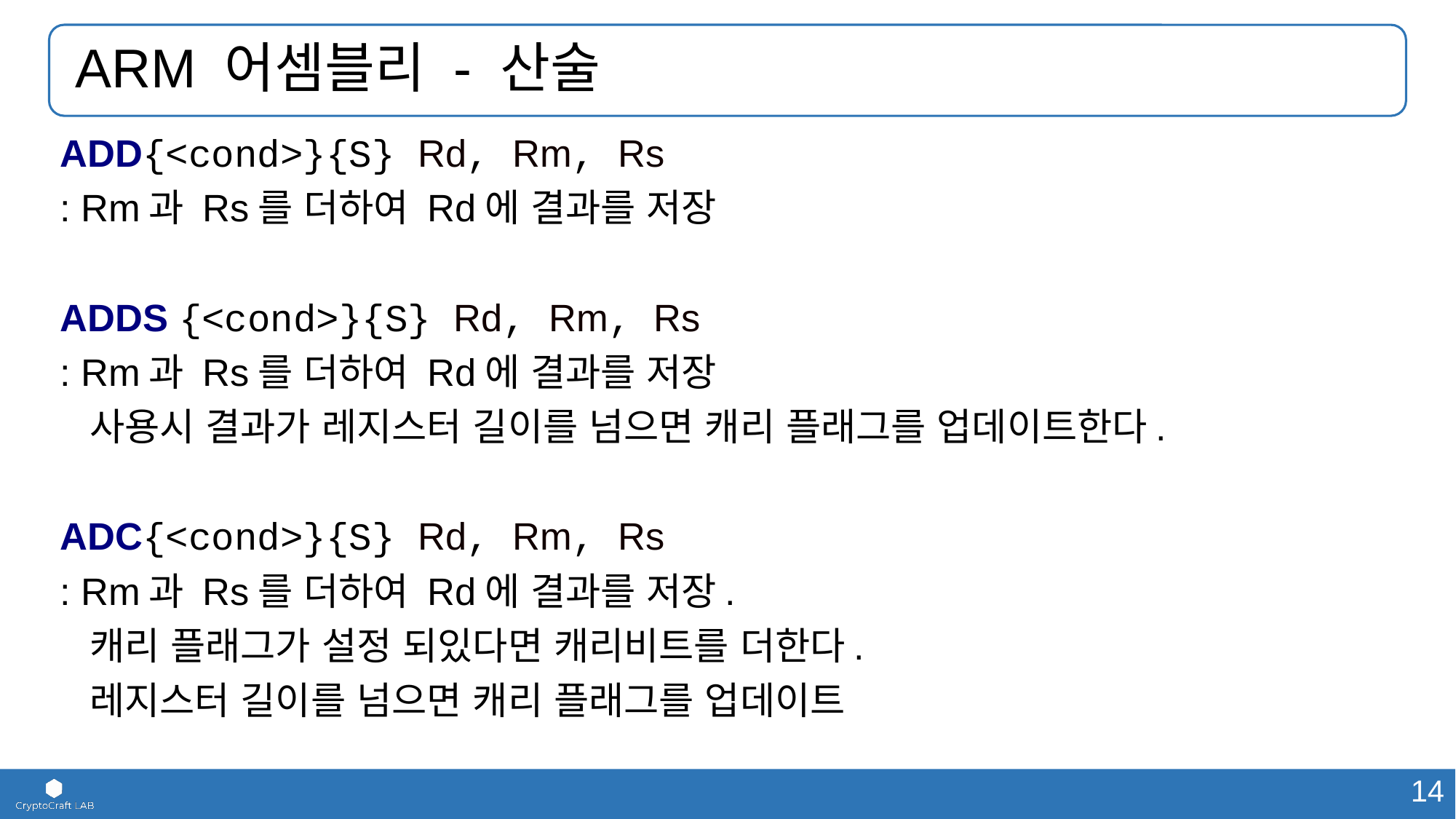

# ARM 어셈블리 - 산술
ADD{<cond>}{S} Rd, Rm, Rs
: Rm과 Rs를 더하여 Rd에 결과를 저장

ADDS {<cond>}{S} Rd, Rm, Rs
: Rm과 Rs를 더하여 Rd에 결과를 저장
  사용시 결과가 레지스터 길이를 넘으면 캐리 플래그를 업데이트한다.

ADC{<cond>}{S} Rd, Rm, Rs
: Rm과 Rs를 더하여 Rd에 결과를 저장.
  캐리 플래그가 설정 되있다면 캐리비트를 더한다.
  레지스터 길이를 넘으면 캐리 플래그를 업데이트